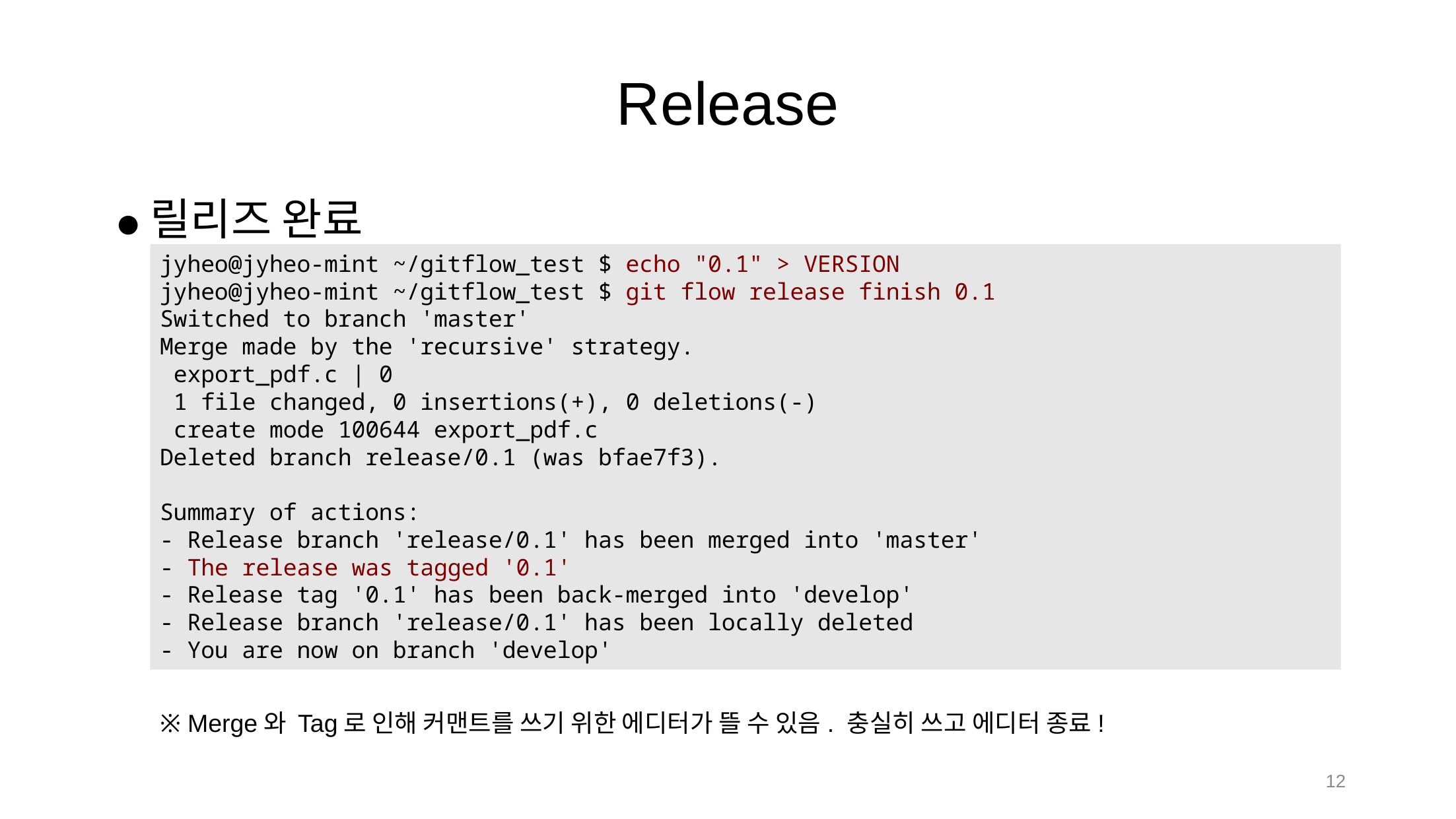

Release
릴리즈 완료
jyheo@jyheo-mint ~/gitflow_test $ echo "0.1" > VERSION
jyheo@jyheo-mint ~/gitflow_test $ git flow release finish 0.1
Switched to branch 'master'
Merge made by the 'recursive' strategy.
 export_pdf.c | 0
 1 file changed, 0 insertions(+), 0 deletions(-)
 create mode 100644 export_pdf.c
Deleted branch release/0.1 (was bfae7f3).

Summary of actions:
- Release branch 'release/0.1' has been merged into 'master'
- The release was tagged '0.1'
- Release tag '0.1' has been back-merged into 'develop'
- Release branch 'release/0.1' has been locally deleted
- You are now on branch 'develop'
※ Merge와 Tag로 인해 커맨트를 쓰기 위한 에디터가 뜰 수 있음. 충실히 쓰고 에디터 종료!
12